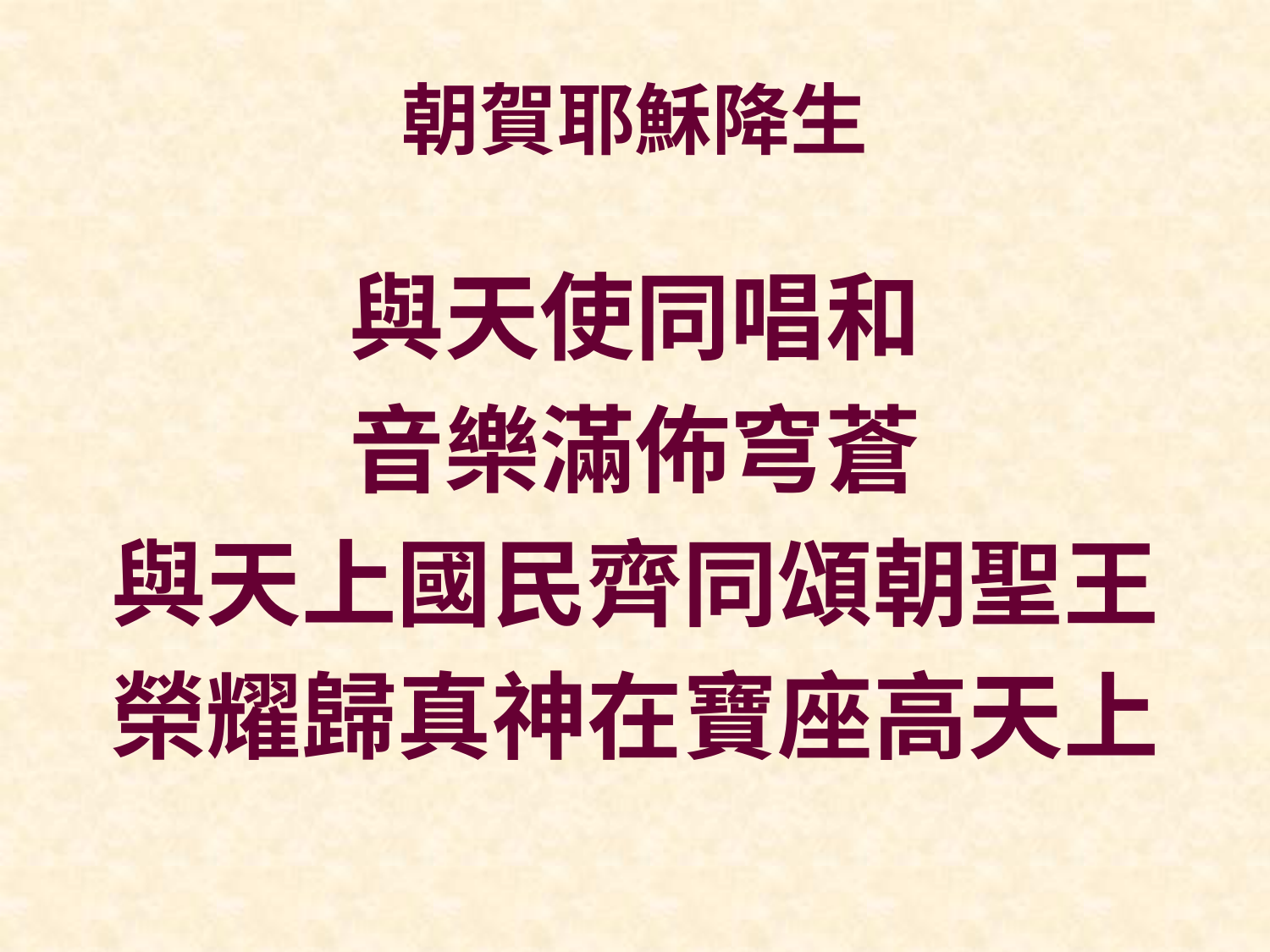

# 朝賀耶穌降生
與天使同唱和
音樂滿佈穹蒼
與天上國民齊同頌朝聖王
榮耀歸真神在寶座高天上